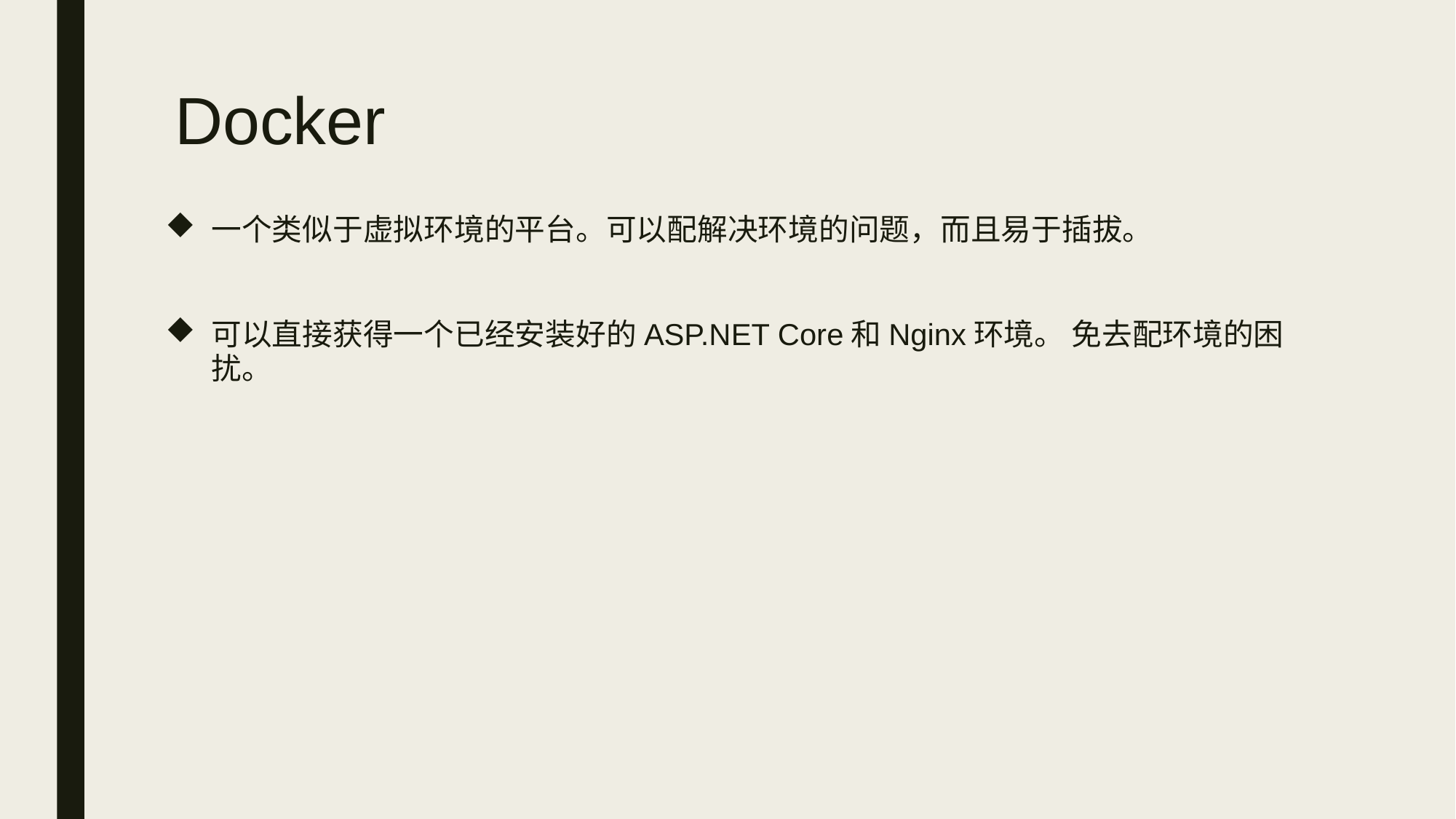

# Docker
一个类似于虚拟环境的平台。可以配解决环境的问题，而且易于插拔。

可以直接获得一个已经安装好的ASP.NET Core和Nginx环境。 免去配环境的困扰。